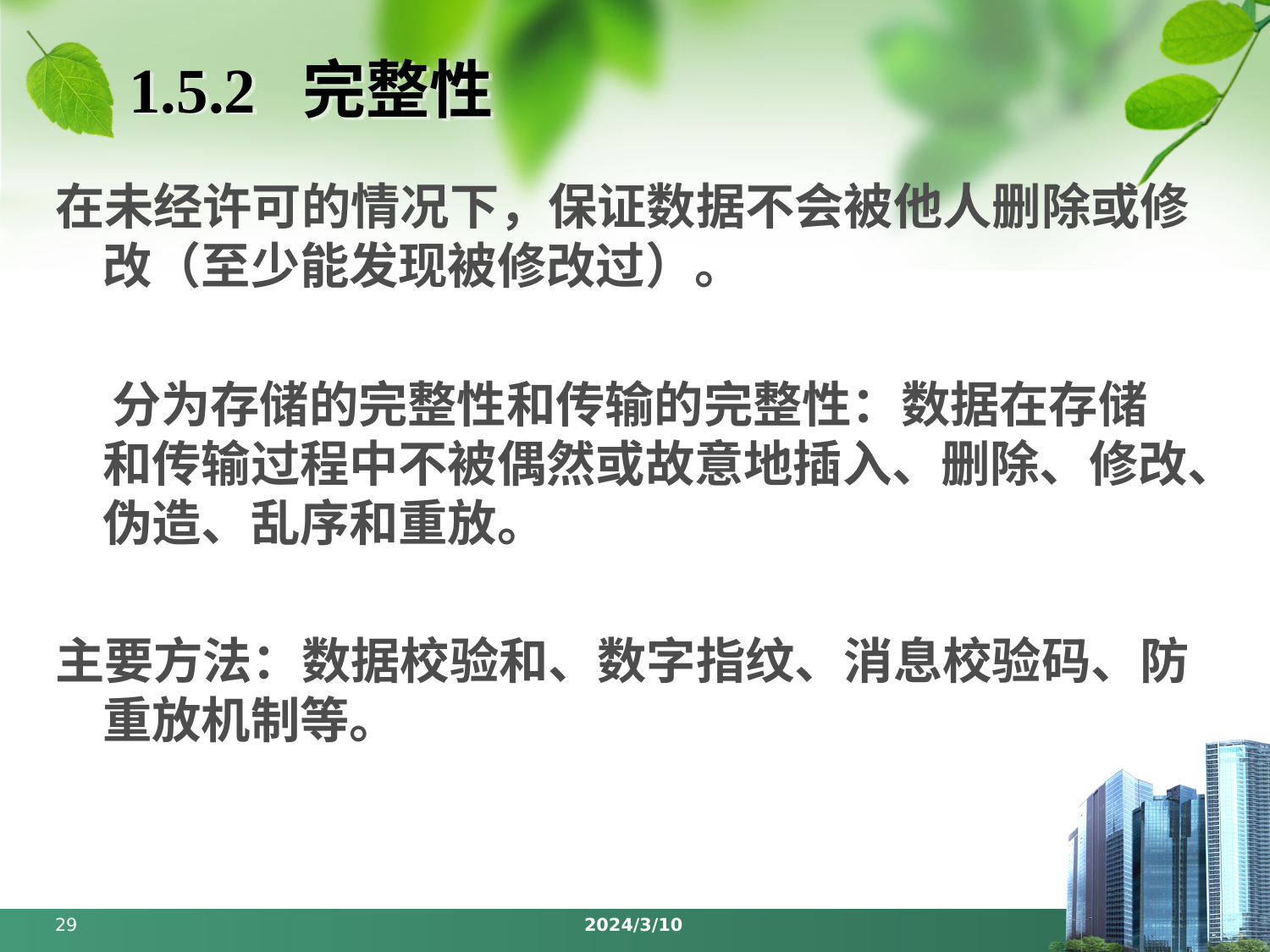

# 1.5.2  完整性
在未经许可的情况下，保证数据不会被他人删除或修改（至少能发现被修改过）。

    分为存储的完整性和传输的完整性：数据在存储和传输过程中不被偶然或故意地插入、删除、修改、伪造、乱序和重放。

主要方法：数据校验和、数字指纹、消息校验码、防重放机制等。
29
2024/3/10